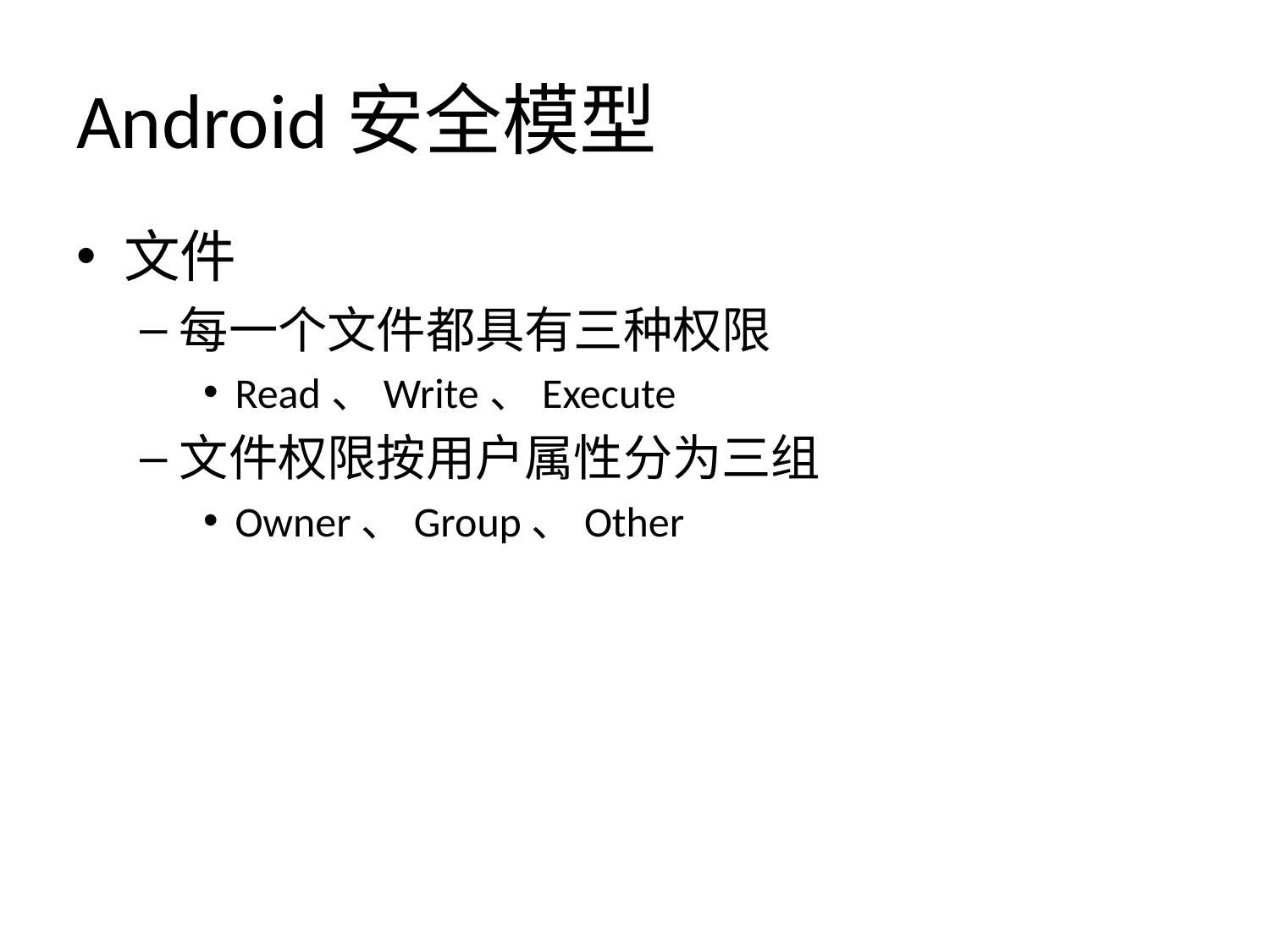

# Android安全模型
文件
每一个文件都具有三种权限
Read、Write、Execute
文件权限按用户属性分为三组
Owner、Group、Other